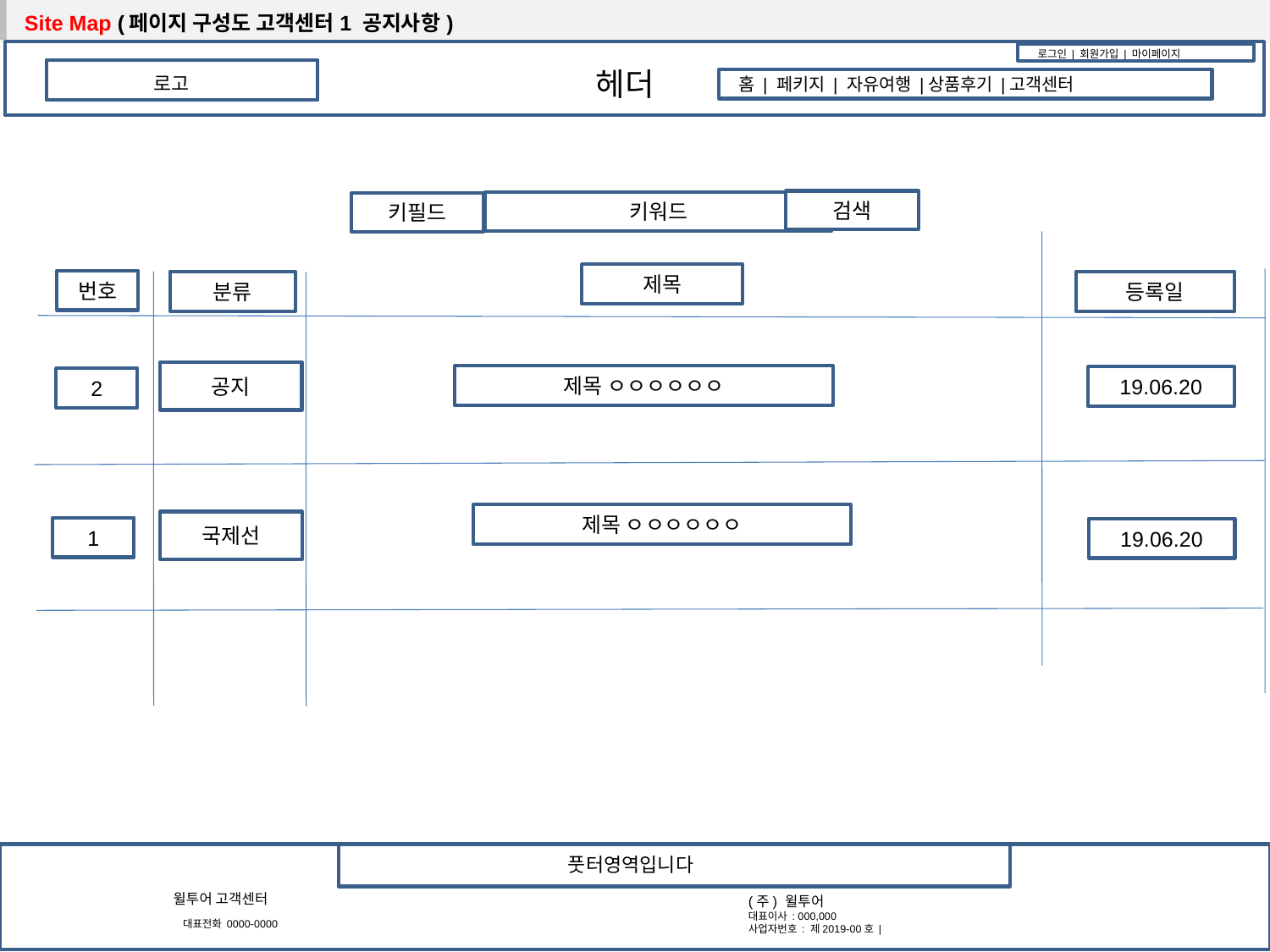

| Site Map (페이지 구성도 고객센터1 공지사항) |
| --- |

로그인 | 회원가입 | 마이페이지

헤더

로고
홈 | 페키지 | 자유여행 |상품후기 |고객센터

검색
키워드
키필드

제목

번호

분류
등록일

공지
제목 ㅇㅇㅇㅇㅇㅇ
19.06.20
2

제목 ㅇㅇㅇㅇㅇㅇ
국제선
1
19.06.20

풋터영역입니다
윌투어 고객센터
 대표전화 0000-0000
(주) 윌투어
대표이사 : 000,000
사업자번호 : 제2019-00호 |